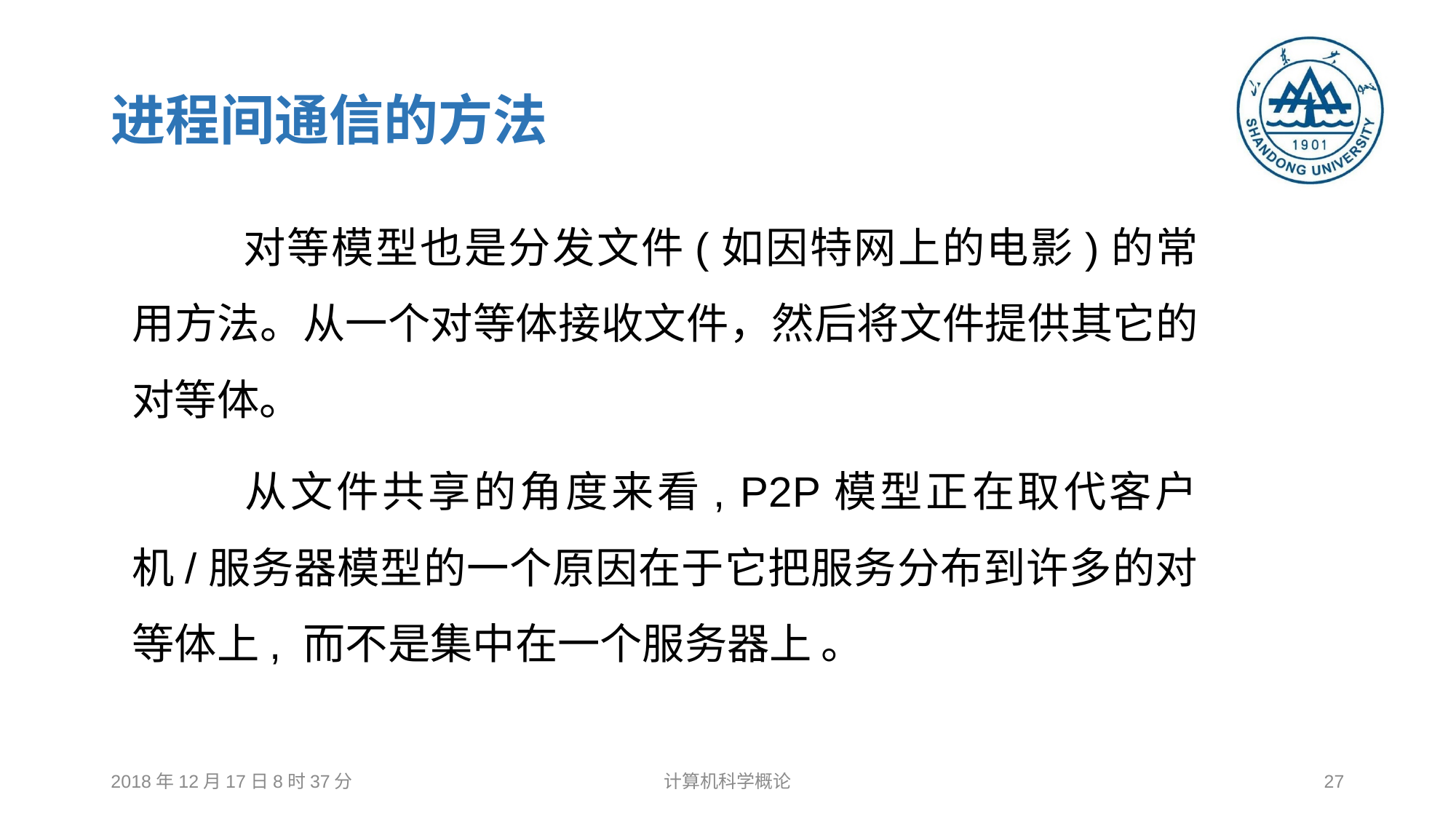

# 进程间通信的方法
	对等模型也是分发文件(如因特网上的电影)的常用方法。从一个对等体接收文件，然后将文件提供其它的对等体。
	从文件共享的角度来看, P2P模型正在取代客户机/服务器模型的一个原因在于它把服务分布到许多的对等体上, 而不是集中在一个服务器上 。
2018年12月17日8时37分
计算机科学概论
27